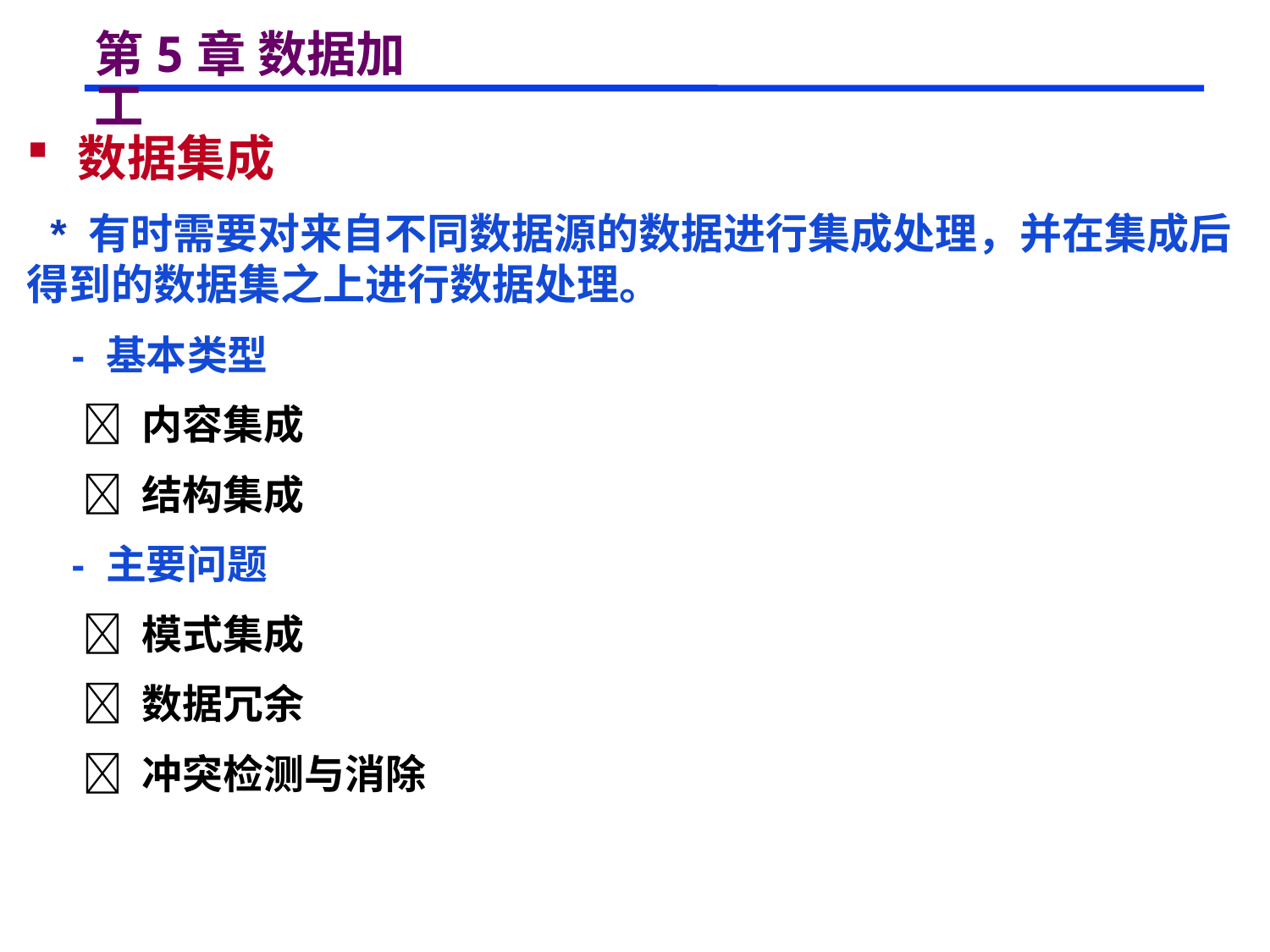

# 第5章 数据加工
 数据集成
  * 有时需要对来自不同数据源的数据进行集成处理，并在集成后得到的数据集之上进行数据处理。
    - 基本类型
      • 内容集成
      • 结构集成
    - 主要问题
      • 模式集成
      • 数据冗余
      • 冲突检测与消除